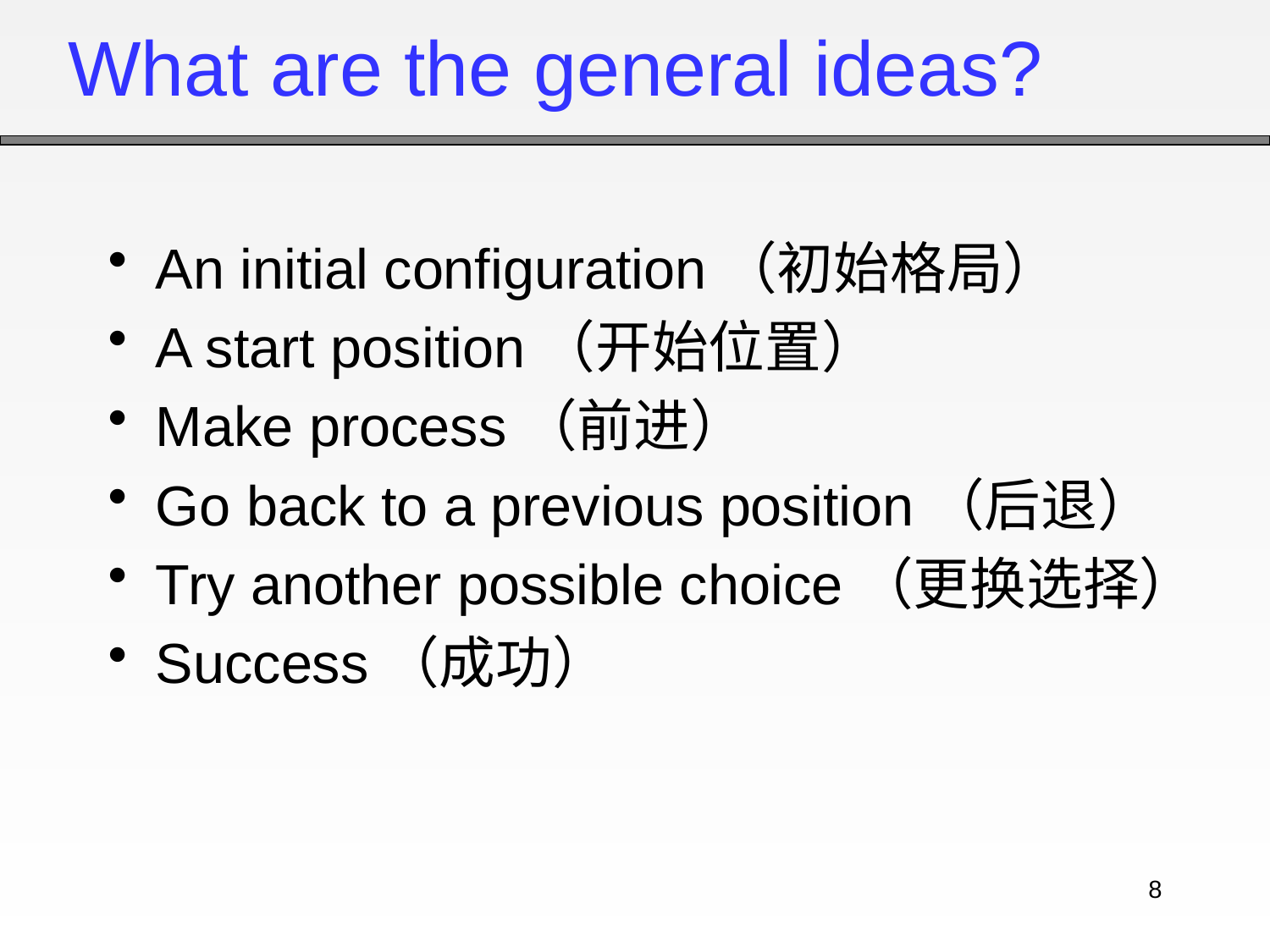

# What are the general ideas?
An initial configuration（初始格局）
A start position（开始位置）
Make process（前进）
Go back to a previous position（后退）
Try another possible choice（更换选择）
Success（成功）
8